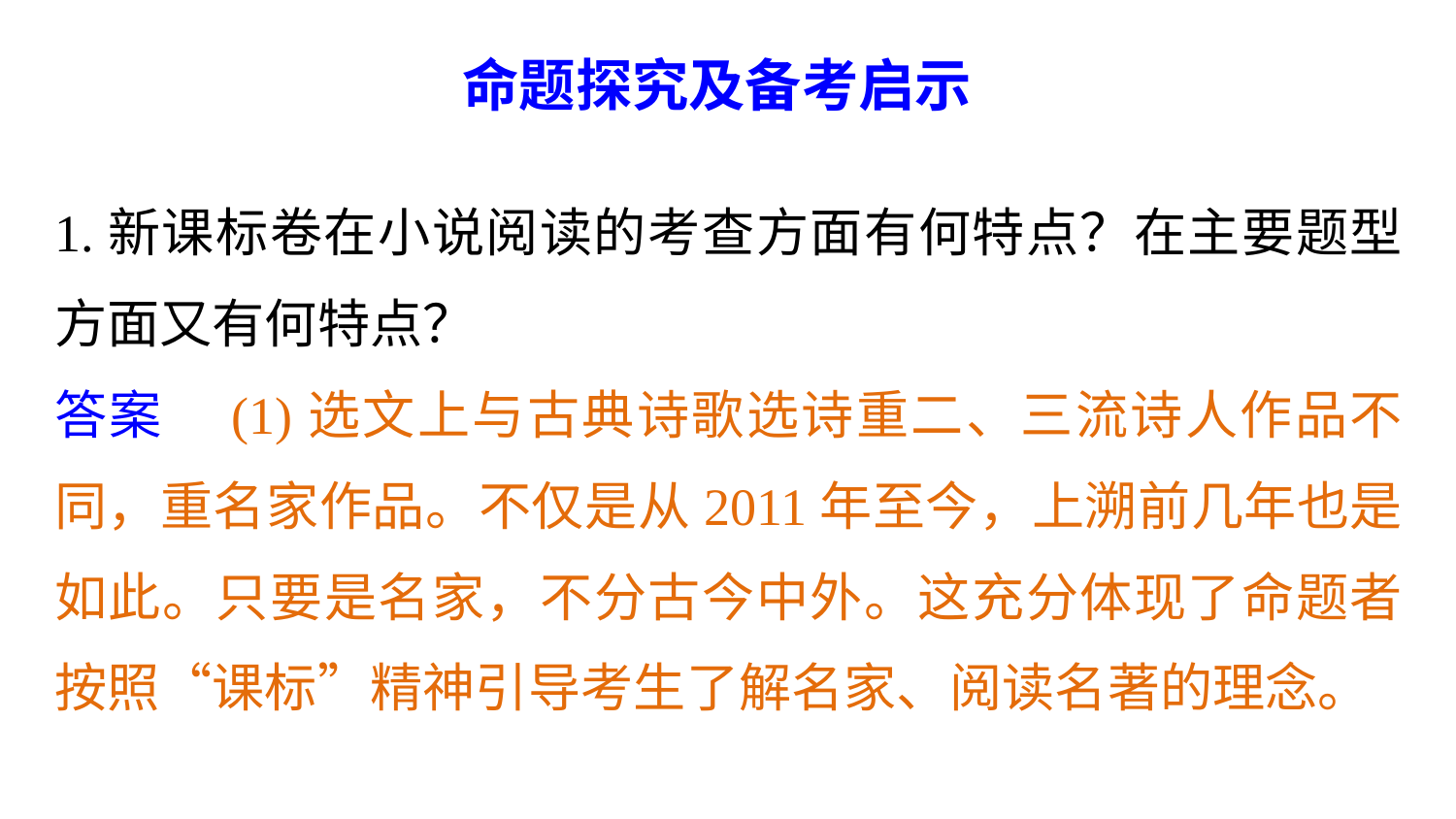

命题探究及备考启示
1.新课标卷在小说阅读的考查方面有何特点？在主要题型方面又有何特点？
答案　(1)选文上与古典诗歌选诗重二、三流诗人作品不同，重名家作品。不仅是从2011年至今，上溯前几年也是如此。只要是名家，不分古今中外。这充分体现了命题者按照“课标”精神引导考生了解名家、阅读名著的理念。